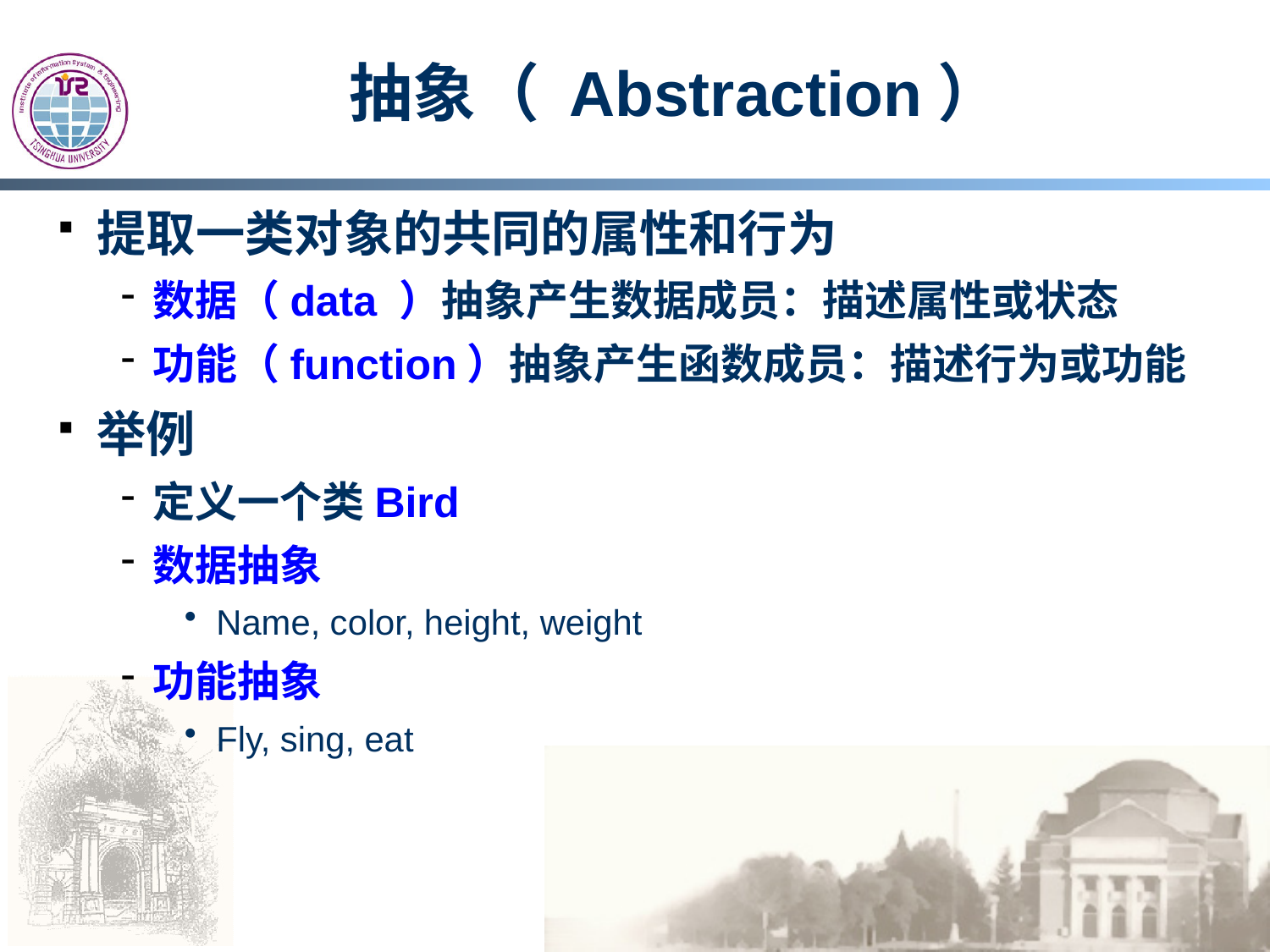

# 抽象（ Abstraction）
提取一类对象的共同的属性和行为
数据（data ）抽象产生数据成员：描述属性或状态
功能（function）抽象产生函数成员：描述行为或功能
举例
定义一个类Bird
数据抽象
Name, color, height, weight
功能抽象
Fly, sing, eat